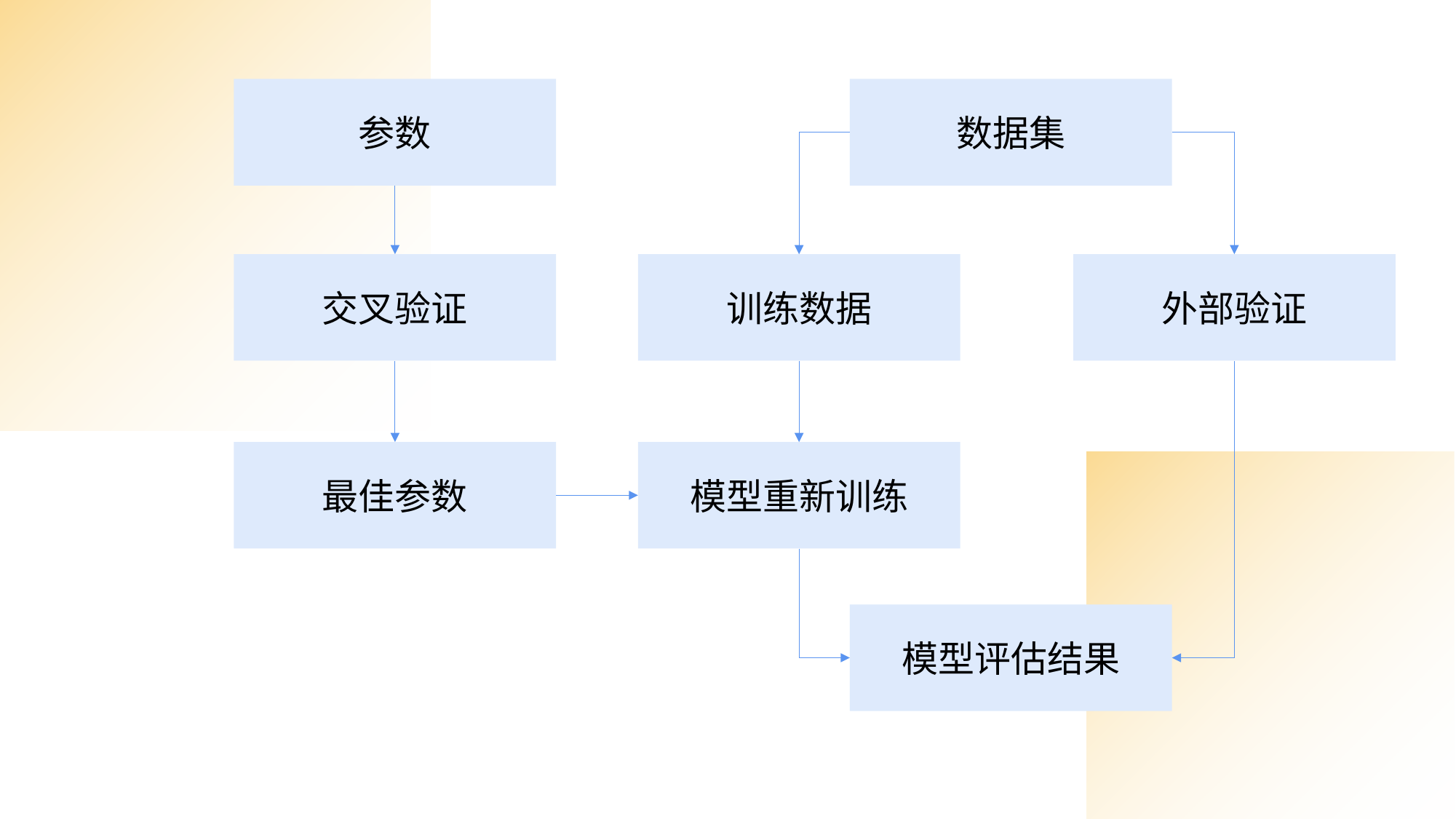

参数
数据集
交叉验证
训练数据
外部验证
最佳参数
模型重新训练
模型评估结果